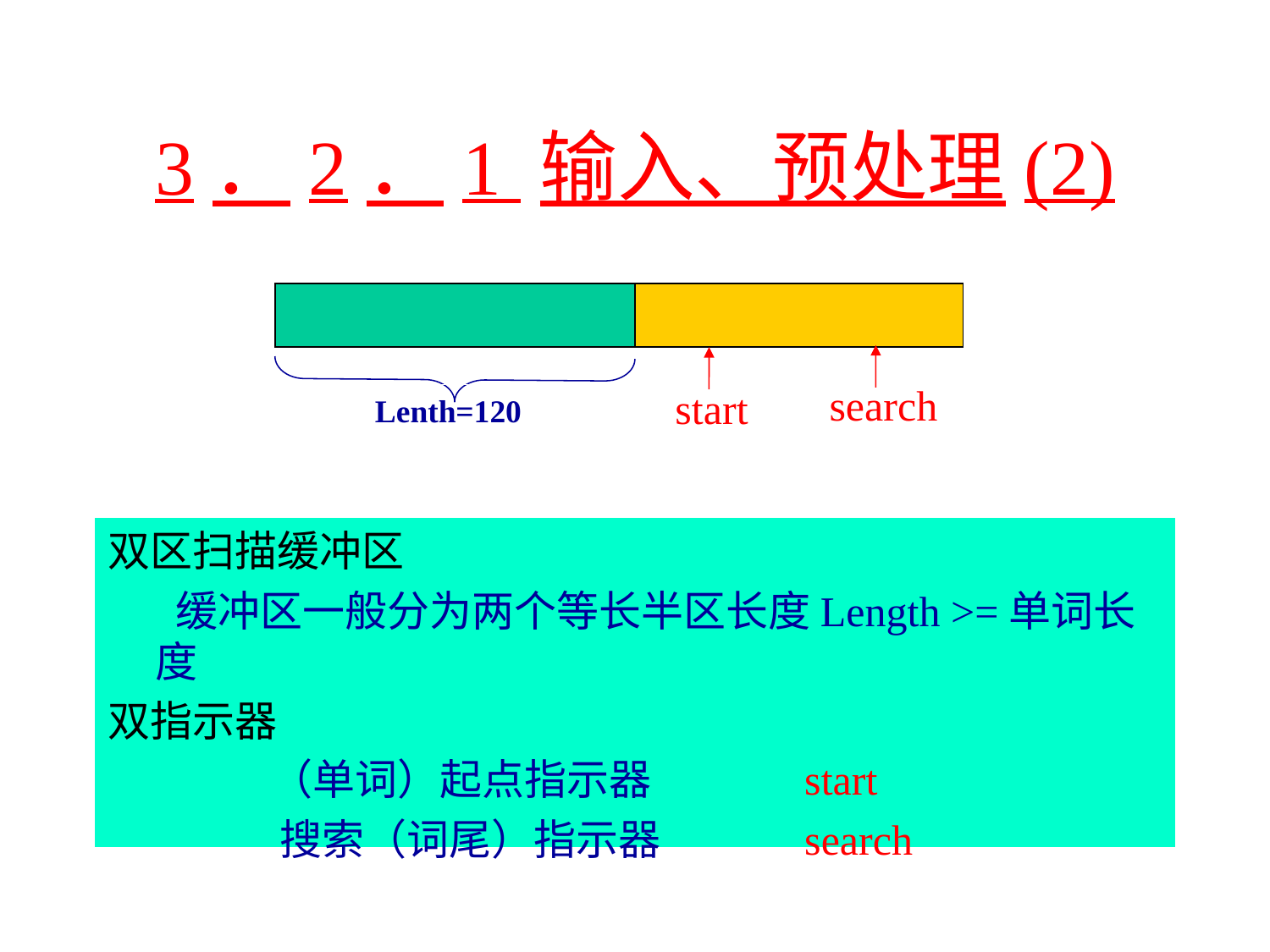

# 3．2．1 输入、预处理(2)

search
start
Lenth=120
双区扫描缓冲区
      缓冲区一般分为两个等长半区长度Length >=单词长度
双指示器
                （单词）起点指示器               start
                 搜索（词尾）指示器              search